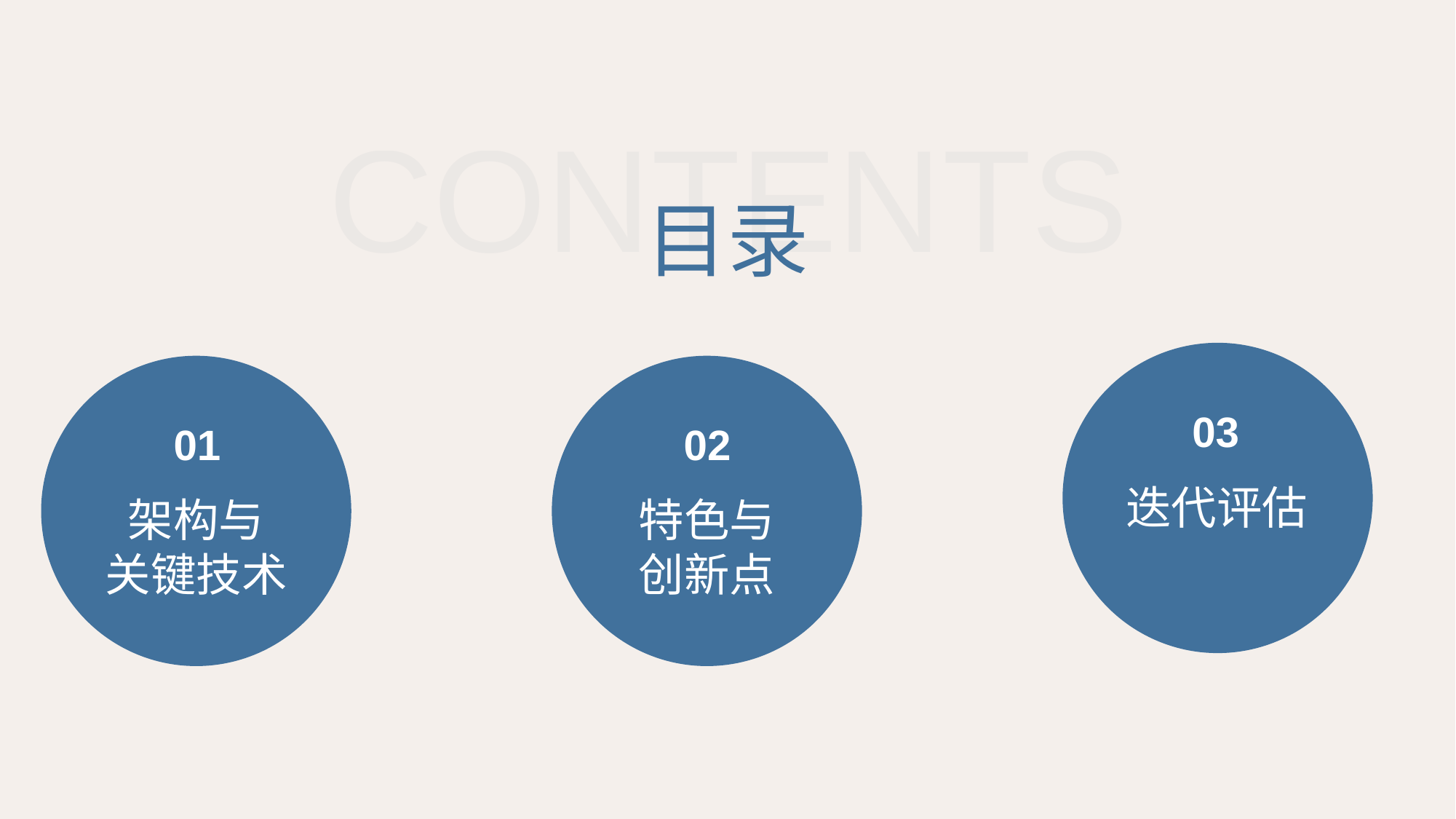

CONTENTS
目录

03
迭代评估

01
架构与
关键技术

02
特色与
创新点